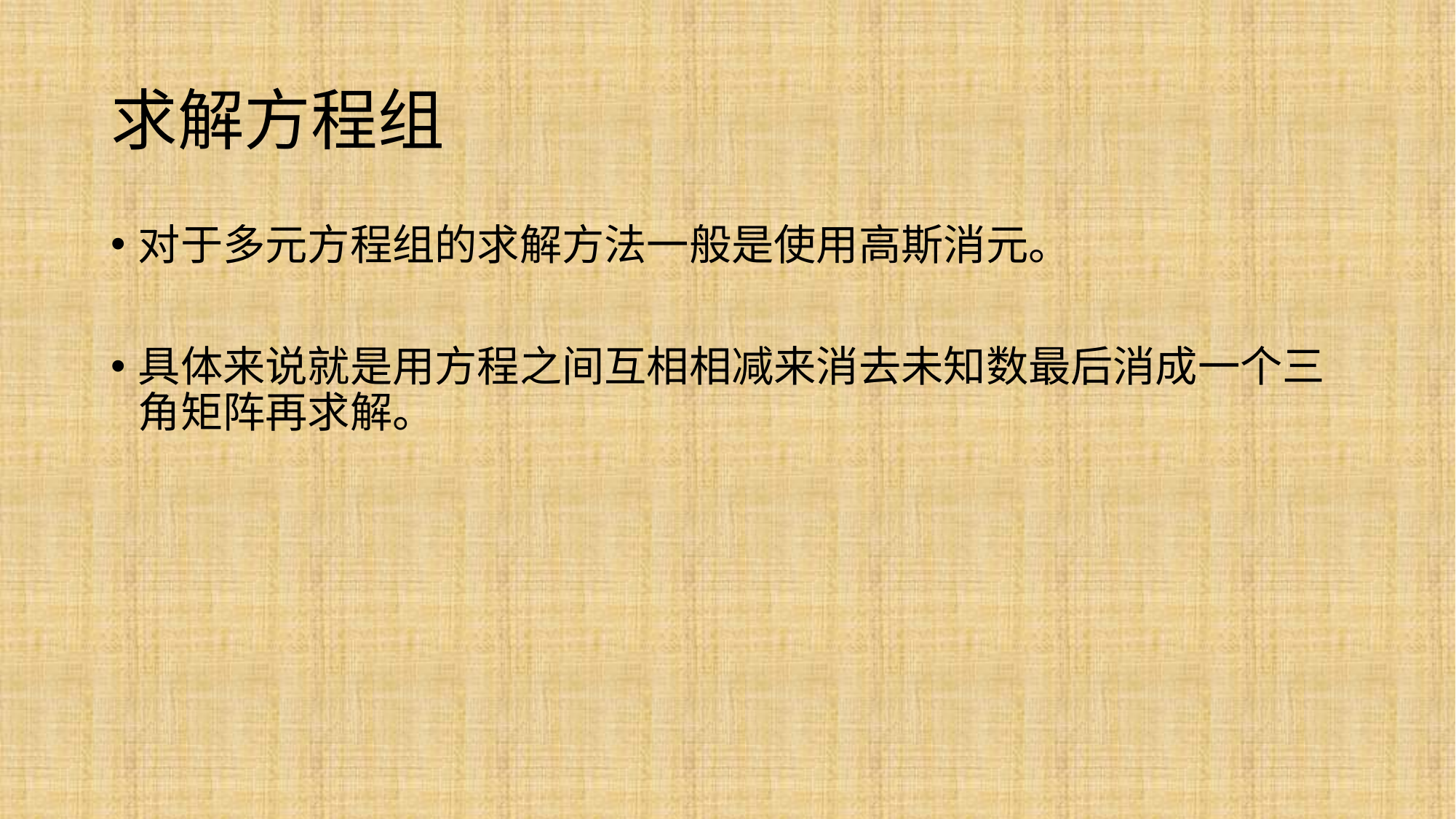

# 求解方程组
对于多元方程组的求解方法一般是使用高斯消元。

具体来说就是用方程之间互相相减来消去未知数最后消成一个三角矩阵再求解。